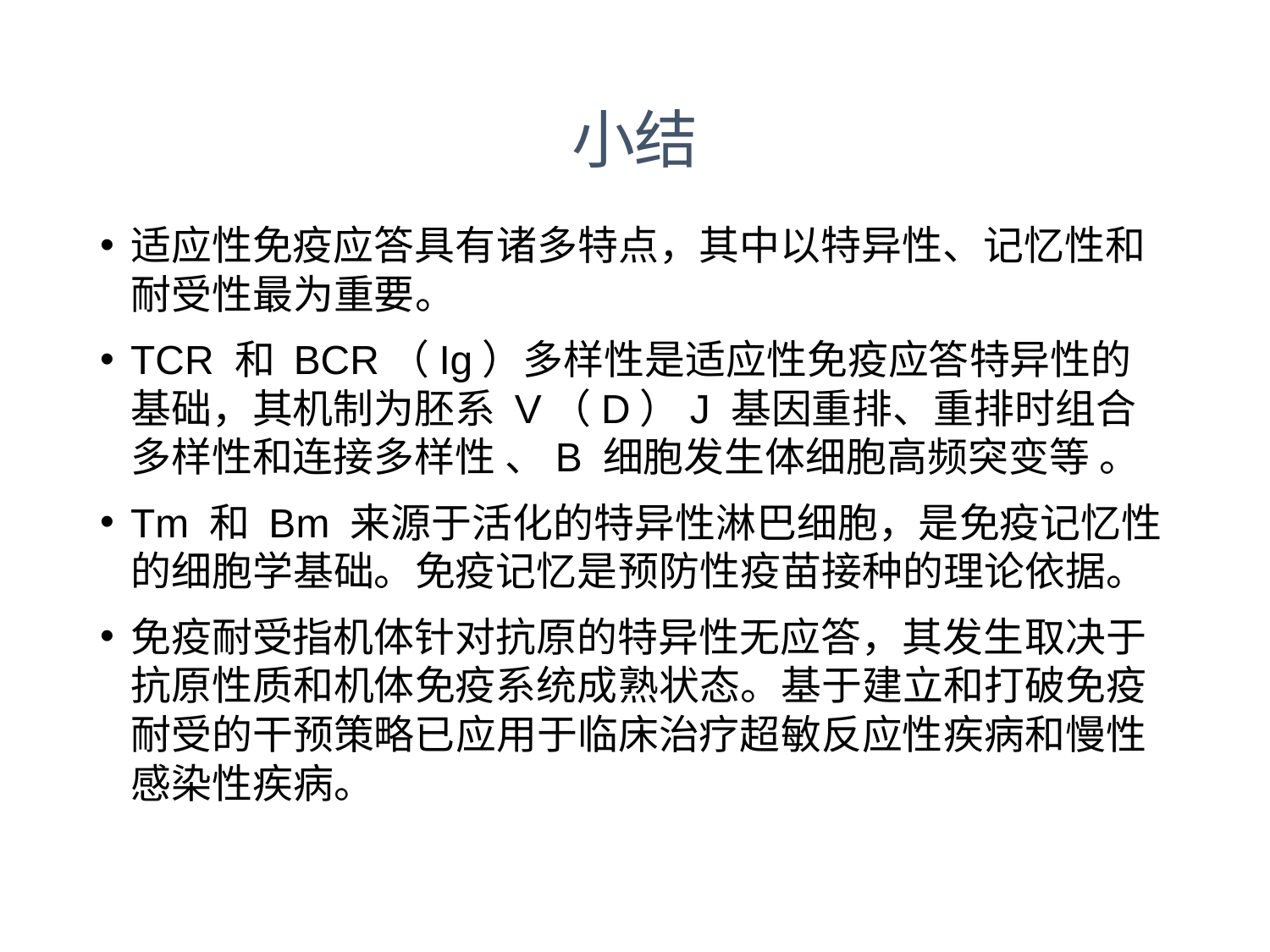

# 小结
适应性免疫应答具有诸多特点，其中以特异性、记忆性和耐受性最为重要。
TCR 和 BCR（Ig）多样性是适应性免疫应答特异性的基础，其机制为胚系 V（D）J 基因重排、重排时组合多样性和连接多样性 、B 细胞发生体细胞高频突变等 。
Tm 和 Bm 来源于活化的特异性淋巴细胞，是免疫记忆性的细胞学基础。免疫记忆是预防性疫苗接种的理论依据。
免疫耐受指机体针对抗原的特异性无应答，其发生取决于抗原性质和机体免疫系统成熟状态。基于建立和打破免疫耐受的干预策略已应用于临床治疗超敏反应性疾病和慢性感染性疾病。